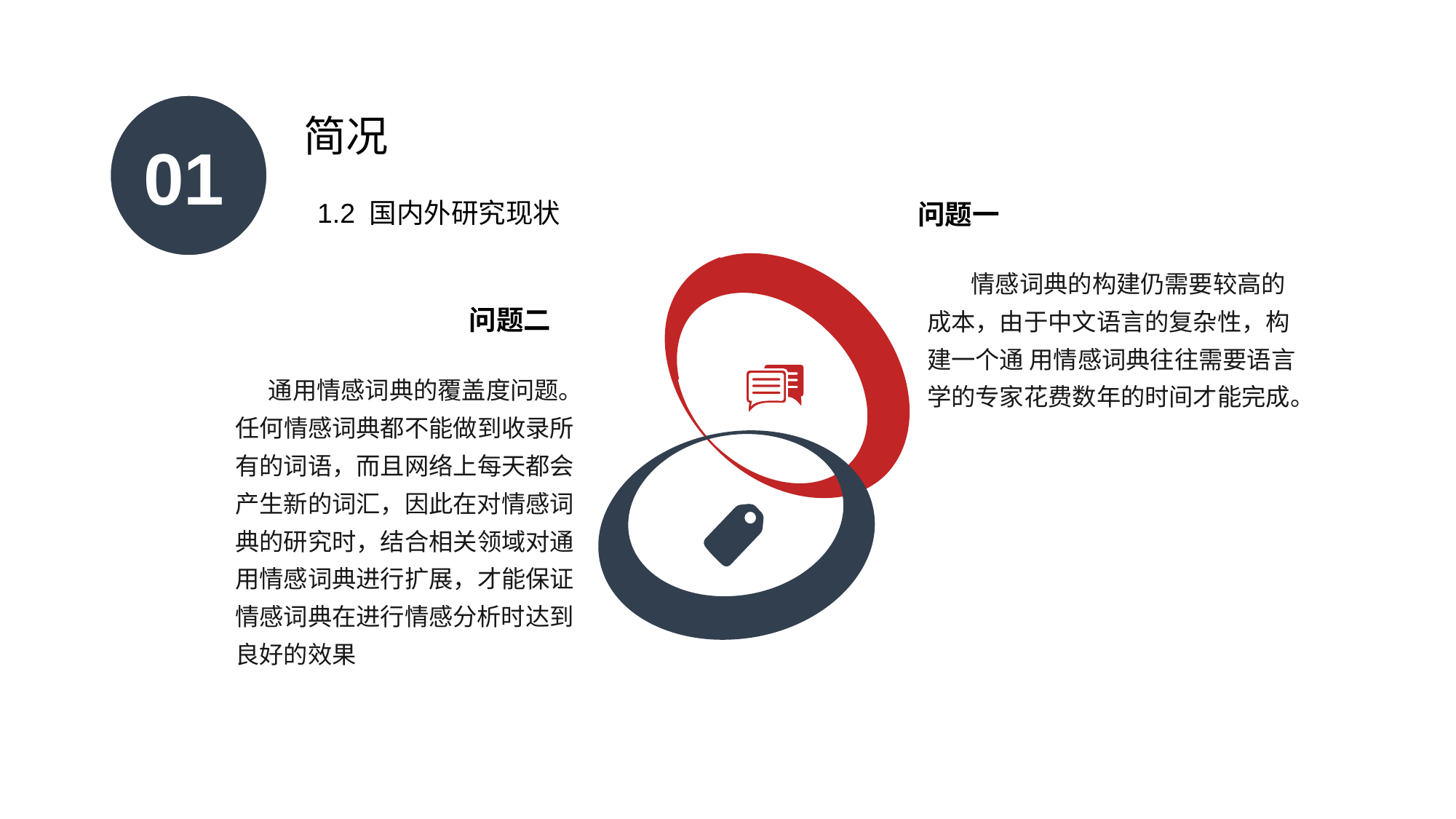

01
简况
1.2 国内外研究现状
问题一

       情感词典的构建仍需要较高的成本，由于中文语言的复杂性，构建一个通 用情感词典往往需要语言学的专家花费数年的时间才能完成。

问题二
     通用情感词典的覆盖度问题。任何情感词典都不能做到收录所有的词语，而且网络上每天都会 产生新的词汇，因此在对情感词典的研究时，结合相关领域对通用情感词典进行扩展，才能保证情感词典在进行情感分析时达到良好的效果